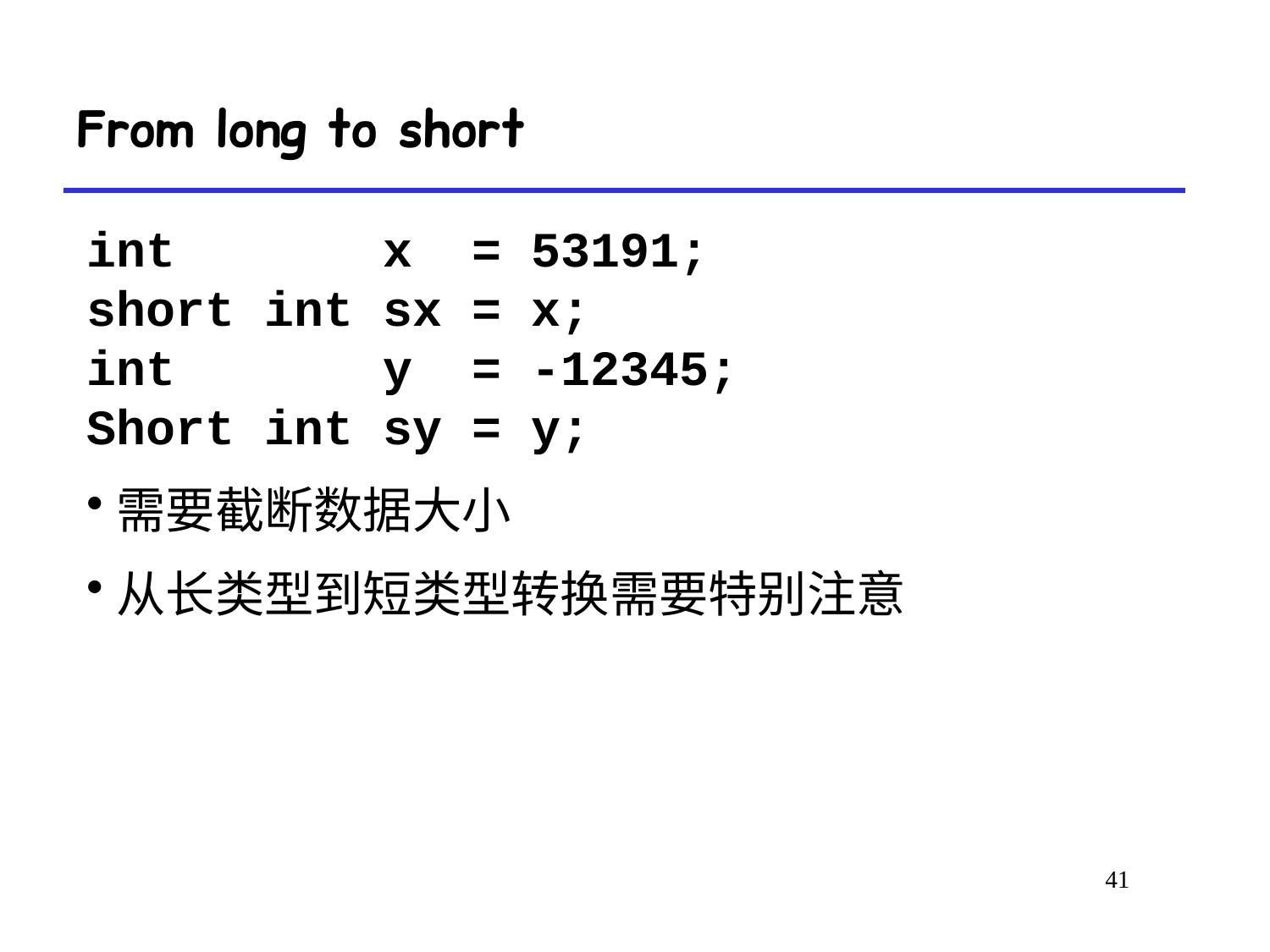

# From long to short
int       x  = 53191;
short int sx = x;
int       y  = -12345;
Short int sy = y;
需要截断数据大小
从长类型到短类型转换需要特别注意
41